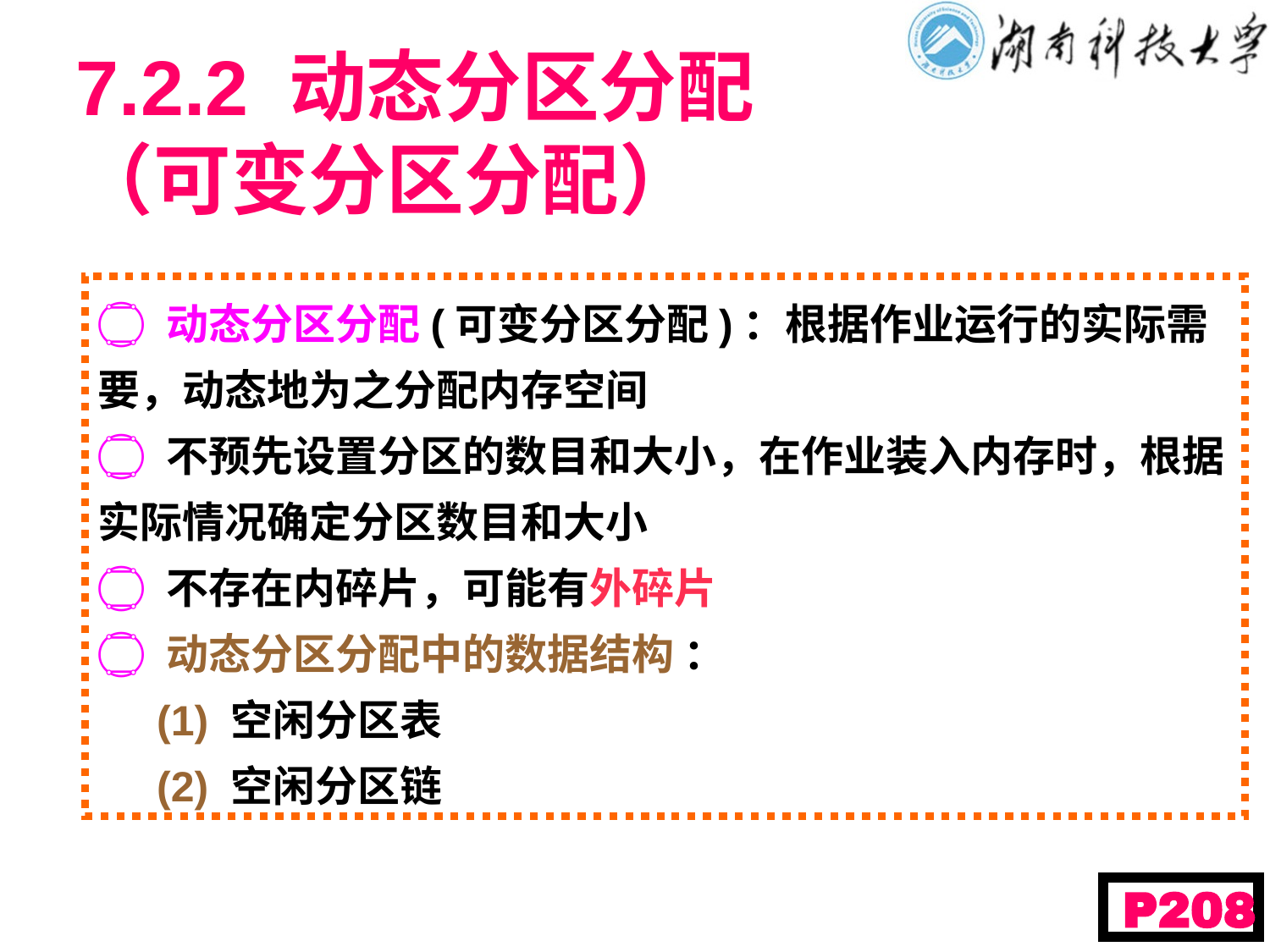

# 7.2.2 动态分区分配（可变分区分配）
۝ 动态分区分配(可变分区分配)：根据作业运行的实际需要，动态地为之分配内存空间
۝ 不预先设置分区的数目和大小，在作业装入内存时，根据实际情况确定分区数目和大小
۝ 不存在内碎片，可能有外碎片
۝ 动态分区分配中的数据结构 ：
     (1) 空闲分区表
     (2) 空闲分区链
 P208